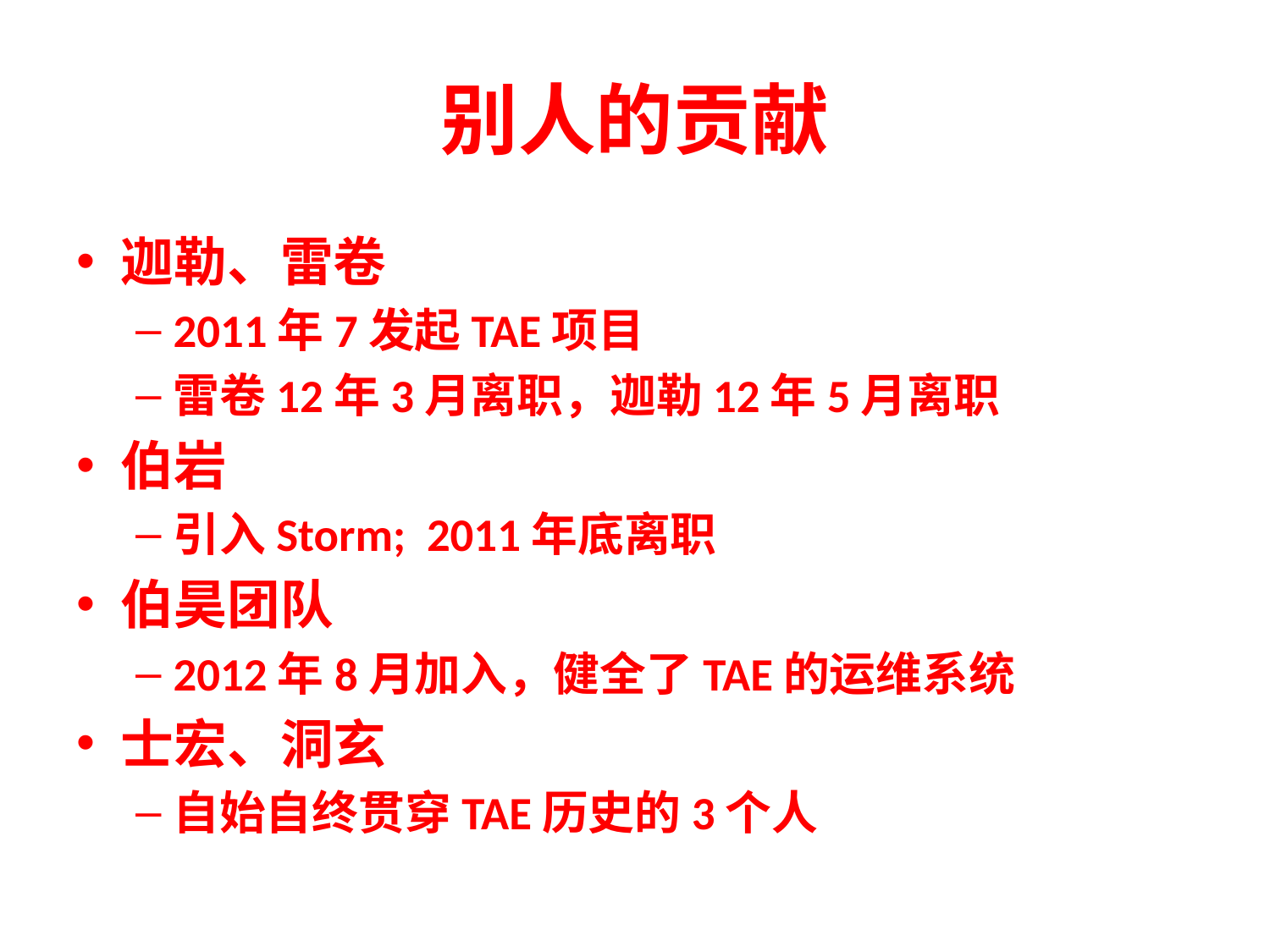

# 别人的贡献
迦勒、雷卷
2011年7发起TAE项目
雷卷12年3月离职，迦勒12年5月离职
伯岩
引入Storm;  2011年底离职
伯昊团队
2012年8月加入，健全了TAE的运维系统
士宏、洞玄
自始自终贯穿TAE历史的3个人